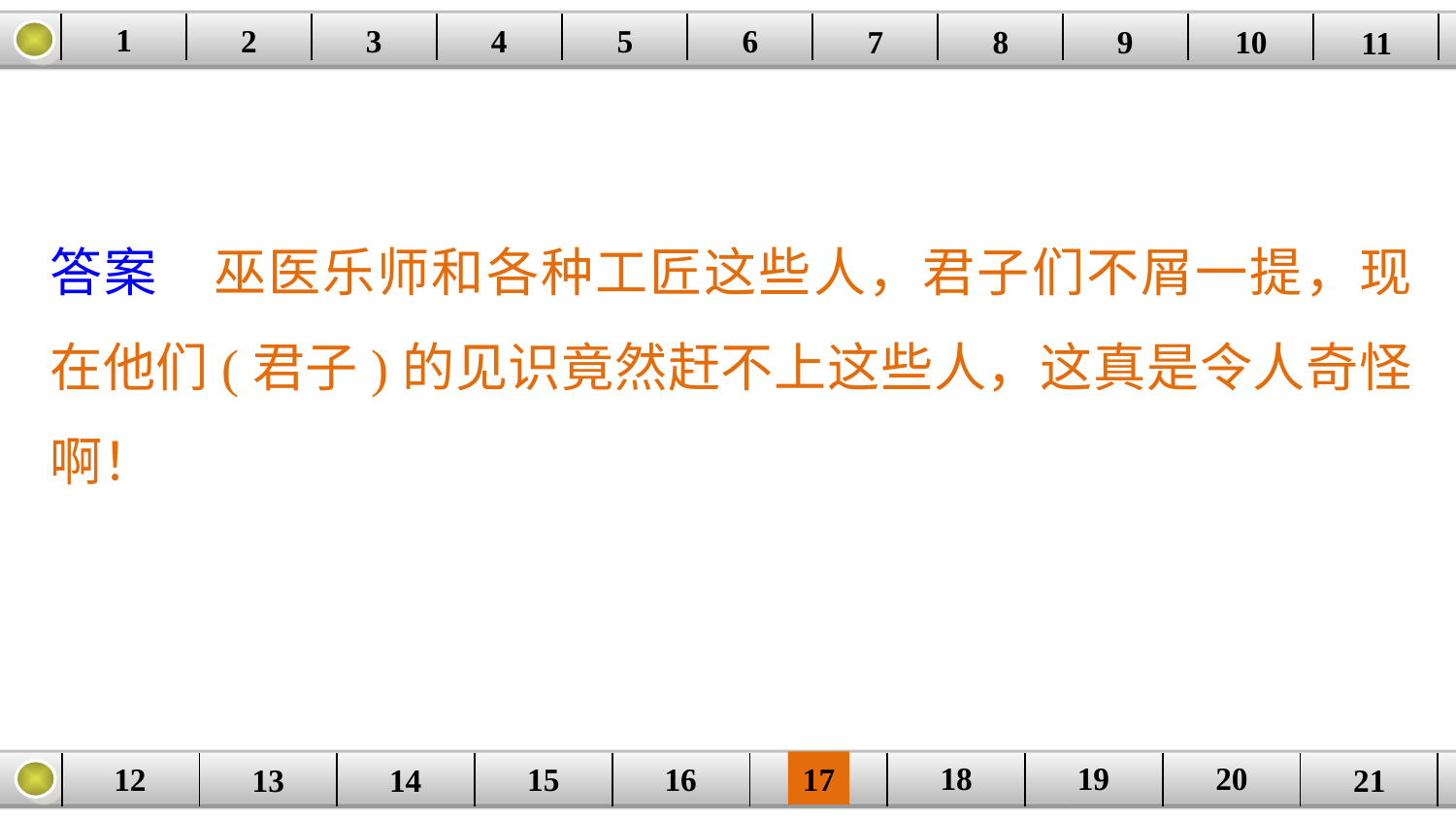

1
2
3
4
|  |  |  |  |  |  |  |  |  |  |  |
| --- | --- | --- | --- | --- | --- | --- | --- | --- | --- | --- |
5
6
7
8
9
10
11

答案　巫医乐师和各种工匠这些人，君子们不屑一提，现在他们(君子)的见识竟然赶不上这些人，这真是令人奇怪啊！
20
19

18
17
16
12
15
14
|  |  |  |  |  |  |  |  |  |  |
| --- | --- | --- | --- | --- | --- | --- | --- | --- | --- |
13
21